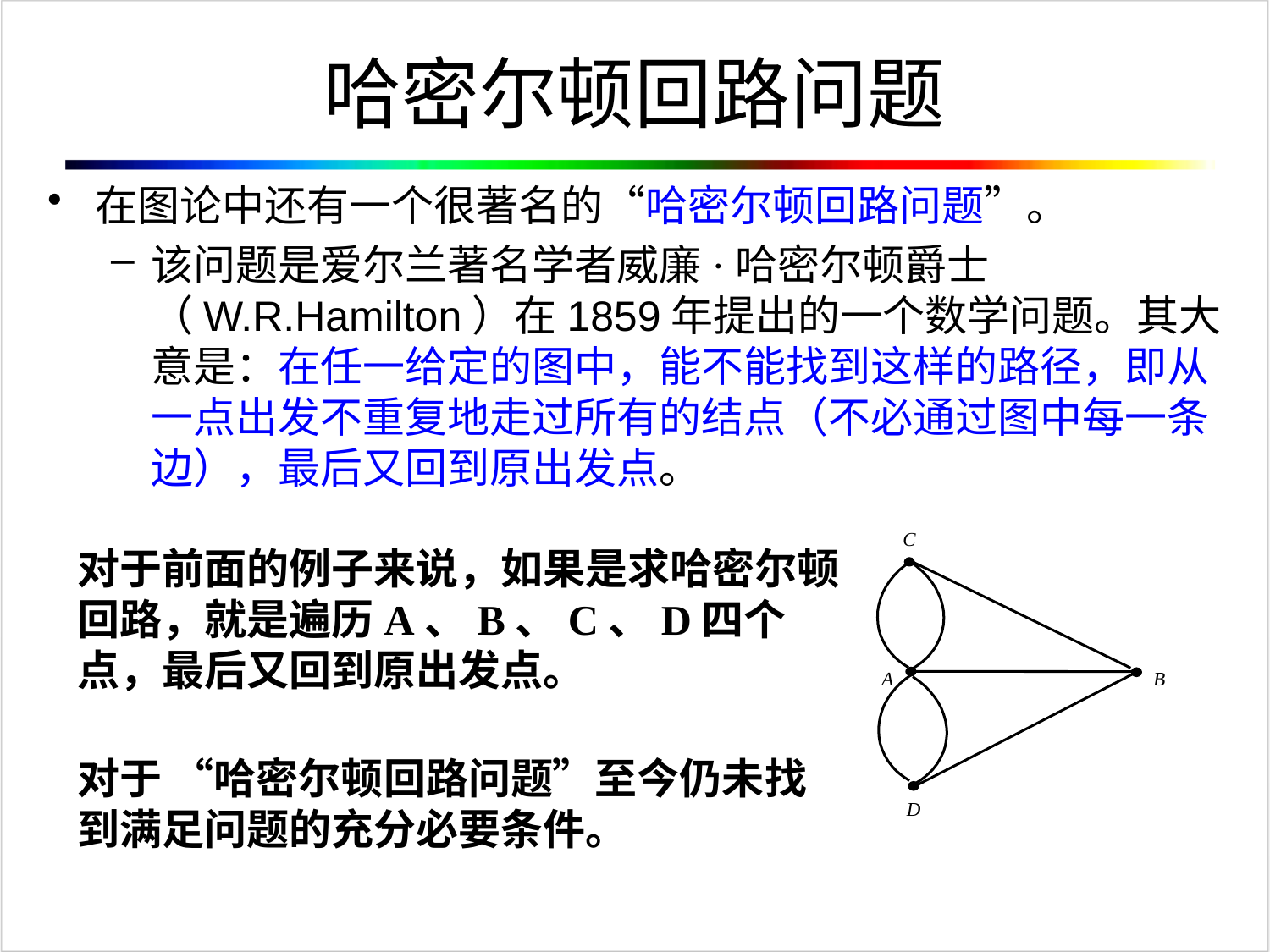

# 哈密尔顿回路问题
在图论中还有一个很著名的“哈密尔顿回路问题”。
该问题是爱尔兰著名学者威廉·哈密尔顿爵士（W.R.Hamilton）在1859年提出的一个数学问题。其大意是：在任一给定的图中，能不能找到这样的路径，即从一点出发不重复地走过所有的结点（不必通过图中每一条边），最后又回到原出发点。

C

A

B

D

对于前面的例子来说，如果是求哈密尔顿回路，就是遍历A、B、C、D四个点，最后又回到原出发点。
对于 “哈密尔顿回路问题”至今仍未找到满足问题的充分必要条件。